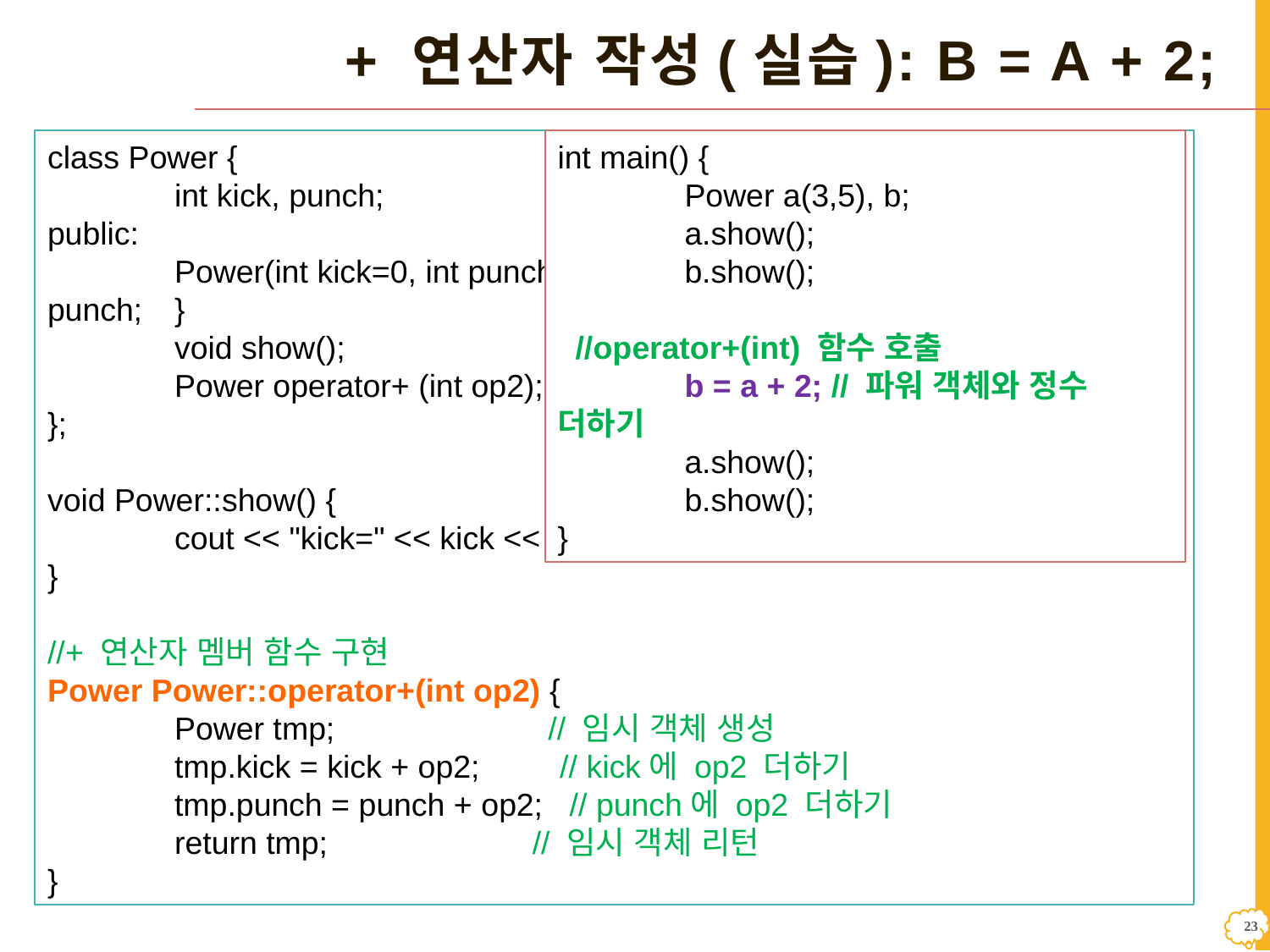

# + 연산자 작성(실습): b = a + 2;

class Power {
	int kick, punch;
public:
	Power(int kick=0, int punch=0) {	this->kick = kick; this->punch = punch; 	}
	void show();
	Power operator+ (int op2); // + 연산자 함수 선언
};

void Power::show() {
	cout << "kick=" << kick << ',' << "punch=" << punch << endl;
}

//+ 연산자 멤버 함수 구현
Power Power::operator+(int op2) {
	Power tmp;                        // 임시 객체 생성
	tmp.kick = kick + op2;         // kick에 op2 더하기
	tmp.punch = punch + op2;   // punch에 op2 더하기
	return tmp;                       // 임시 객체 리턴
}
int main() {
	Power a(3,5), b;
	a.show();
	b.show();

  //operator+(int) 함수 호출
	b = a + 2; // 파워 객체와 정수 더하기
	a.show();
	b.show();
}
23